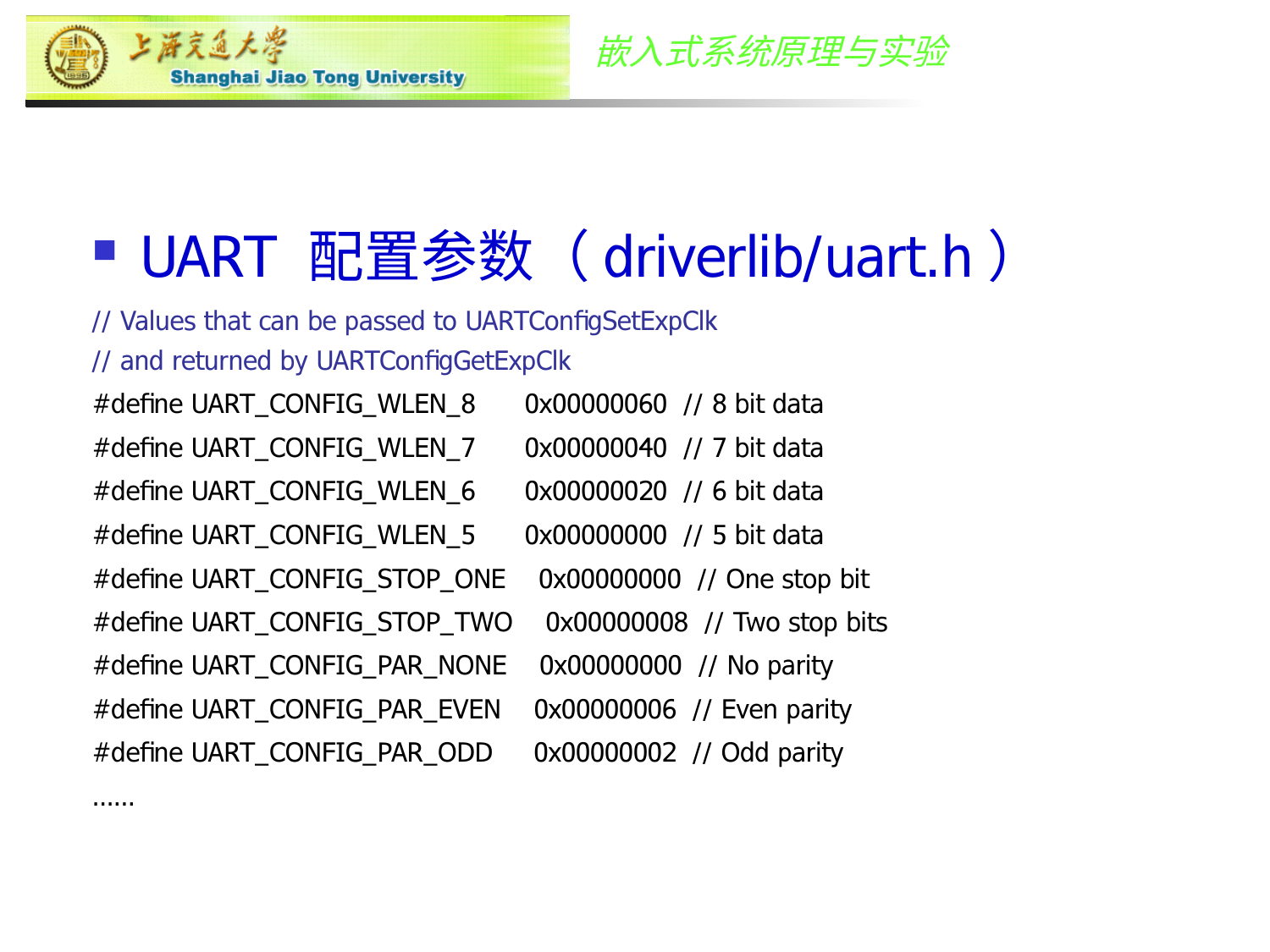

UART 配置参数（driverlib/uart.h）
// Values that can be passed to UARTConfigSetExpClk
// and returned by UARTConfigGetExpClk
#define UART_CONFIG_WLEN_8      0x00000060  // 8 bit data
#define UART_CONFIG_WLEN_7      0x00000040  // 7 bit data
#define UART_CONFIG_WLEN_6      0x00000020  // 6 bit data
#define UART_CONFIG_WLEN_5      0x00000000  // 5 bit data
#define UART_CONFIG_STOP_ONE    0x00000000  // One stop bit
#define UART_CONFIG_STOP_TWO    0x00000008  // Two stop bits
#define UART_CONFIG_PAR_NONE    0x00000000  // No parity
#define UART_CONFIG_PAR_EVEN    0x00000006  // Even parity
#define UART_CONFIG_PAR_ODD     0x00000002  // Odd parity
……